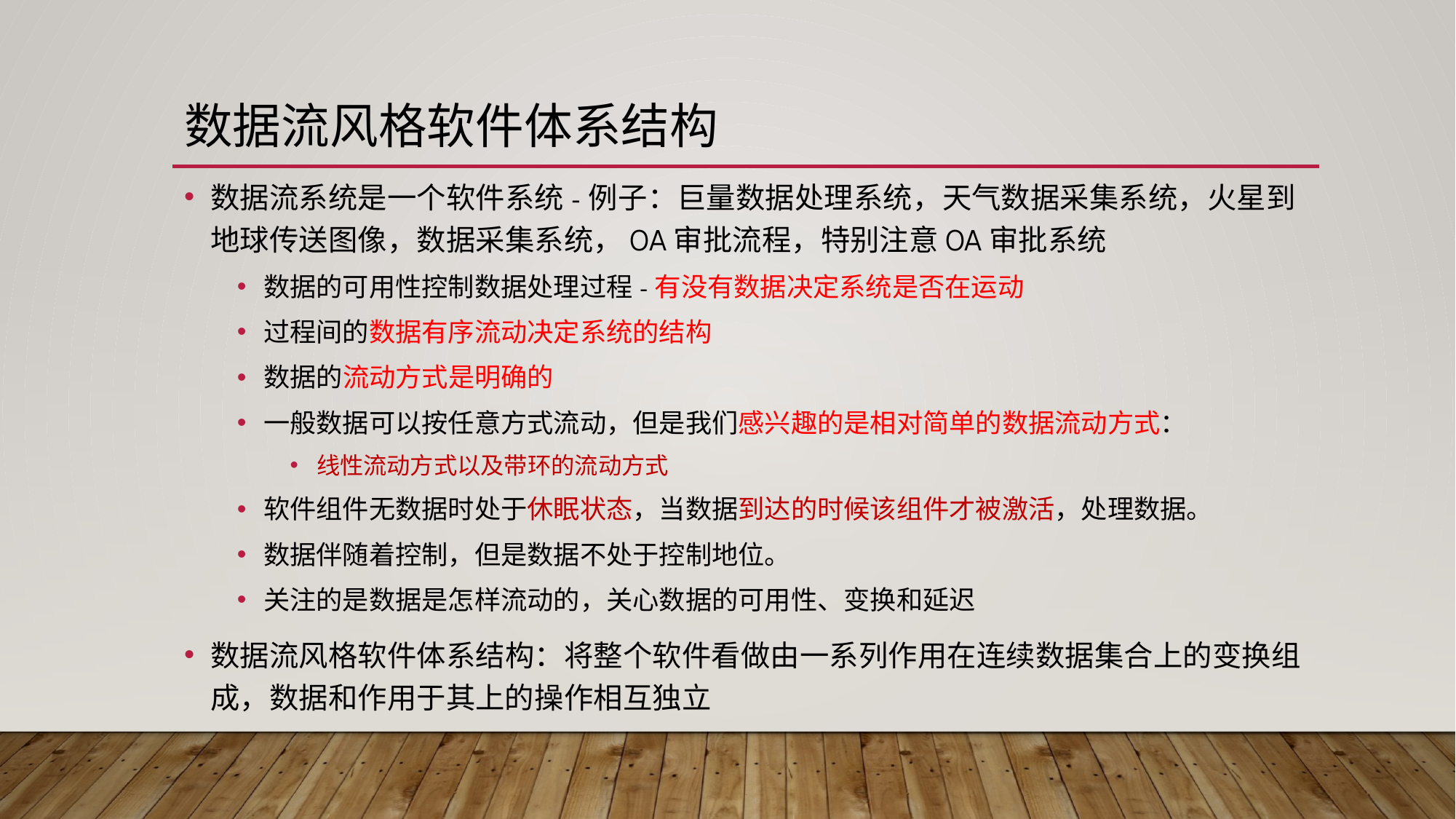

# 数据流风格软件体系结构
数据流系统是一个软件系统-例子：巨量数据处理系统，天气数据采集系统，火星到地球传送图像，数据采集系统，OA审批流程，特别注意OA审批系统
数据的可用性控制数据处理过程-有没有数据决定系统是否在运动
过程间的数据有序流动决定系统的结构
数据的流动方式是明确的
一般数据可以按任意方式流动，但是我们感兴趣的是相对简单的数据流动方式：
线性流动方式以及带环的流动方式
软件组件无数据时处于休眠状态，当数据到达的时候该组件才被激活，处理数据。
数据伴随着控制，但是数据不处于控制地位。
关注的是数据是怎样流动的，关心数据的可用性、变换和延迟
数据流风格软件体系结构：将整个软件看做由一系列作用在连续数据集合上的变换组成，数据和作用于其上的操作相互独立